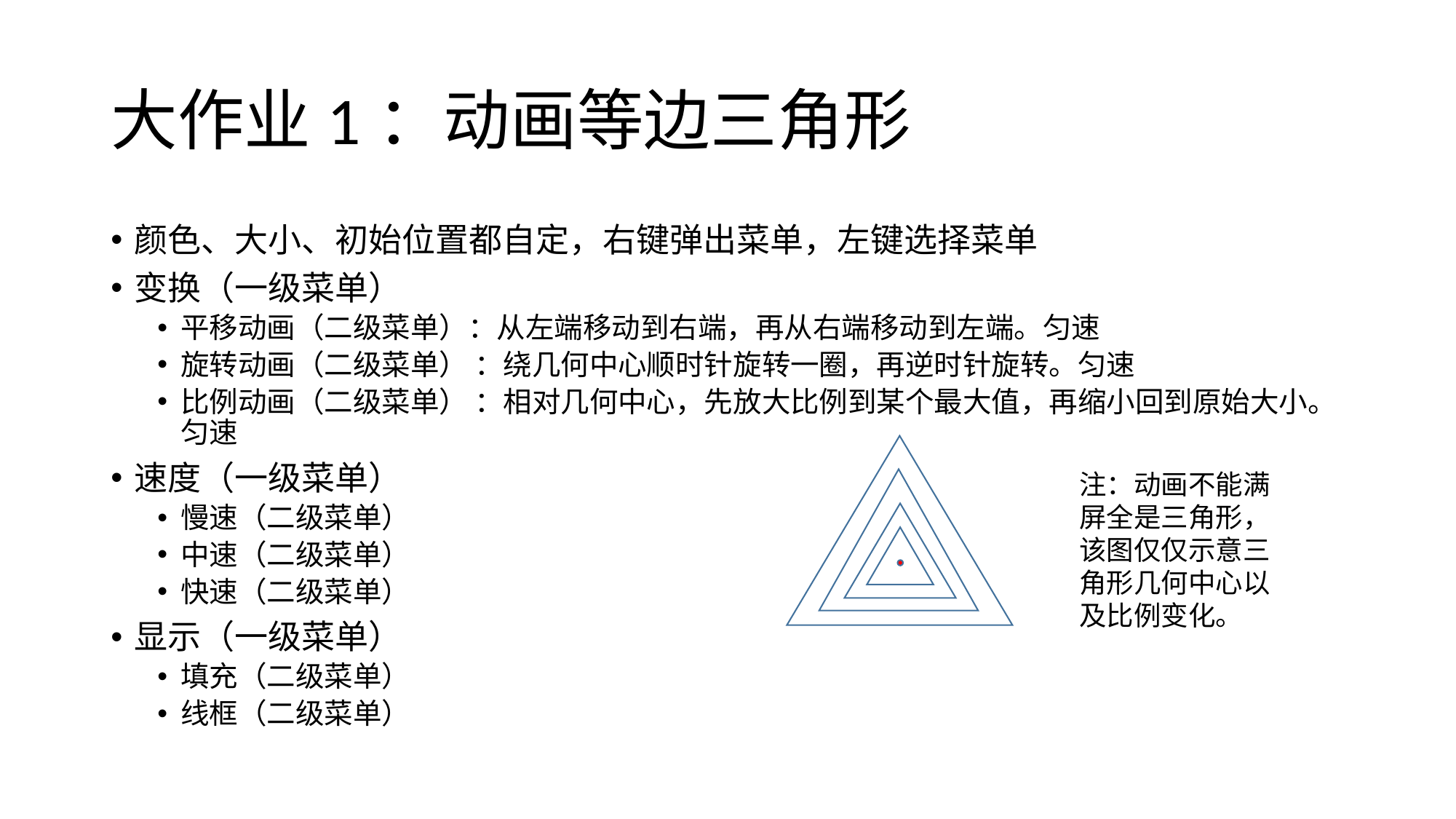

# 大作业1：动画等边三角形
颜色、大小、初始位置都自定，右键弹出菜单，左键选择菜单
变换（一级菜单）
平移动画（二级菜单）：从左端移动到右端，再从右端移动到左端。匀速
旋转动画（二级菜单） ：绕几何中心顺时针旋转一圈，再逆时针旋转。匀速
比例动画（二级菜单） ：相对几何中心，先放大比例到某个最大值，再缩小回到原始大小。匀速
速度（一级菜单）
慢速（二级菜单）
中速（二级菜单）
快速（二级菜单）
显示（一级菜单）
填充（二级菜单）
线框（二级菜单）

注：动画不能满屏全是三角形，该图仅仅示意三角形几何中心以及比例变化。